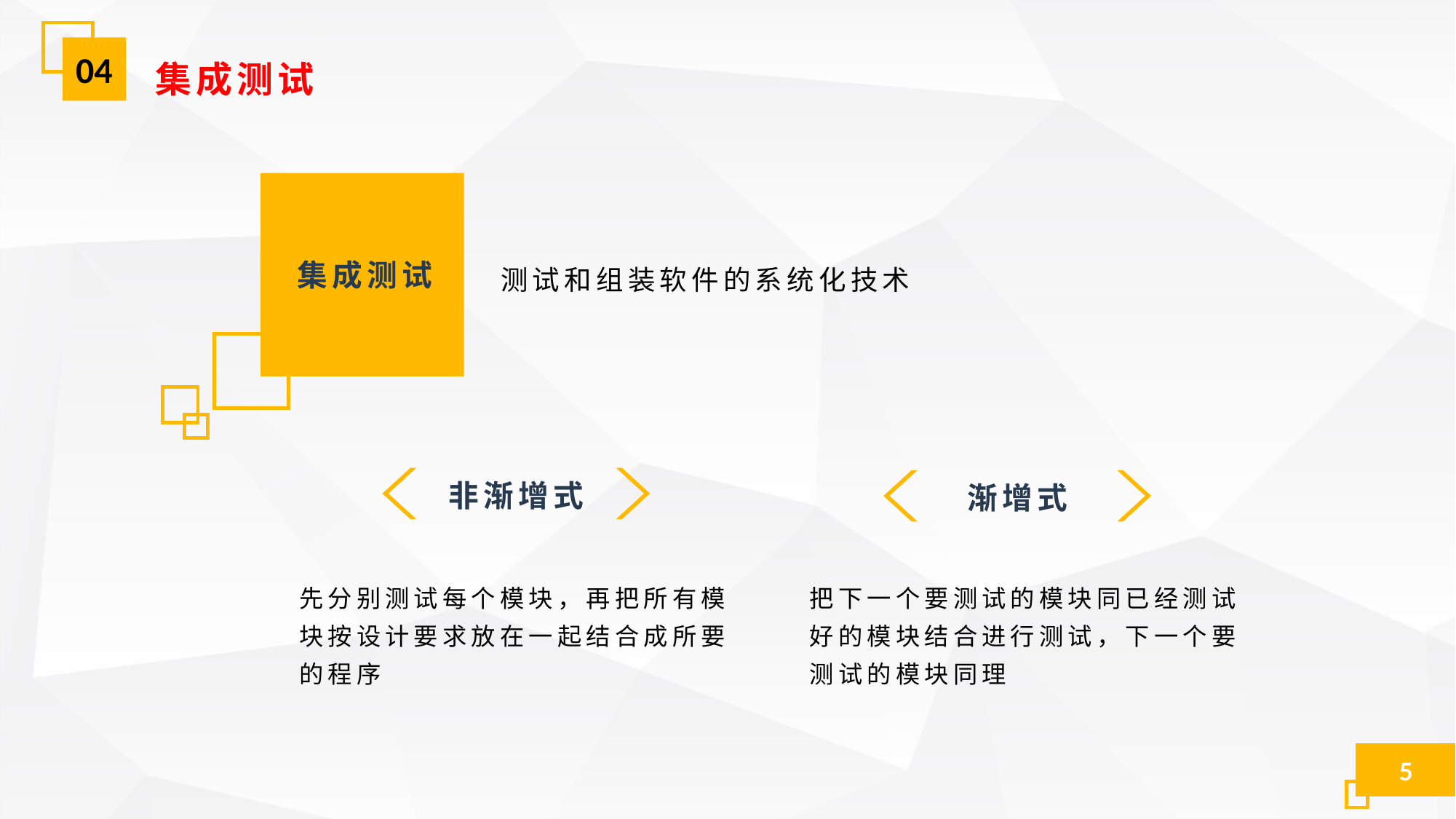

04
集成测试

测试和组装软件的系统化技术

集成测试

非渐增式
渐增式
先分别测试每个模块，再把所有模块按设计要求放在一起结合成所要的程序
把下一个要测试的模块同已经测试好的模块结合进行测试，下一个要测试的模块同理
5